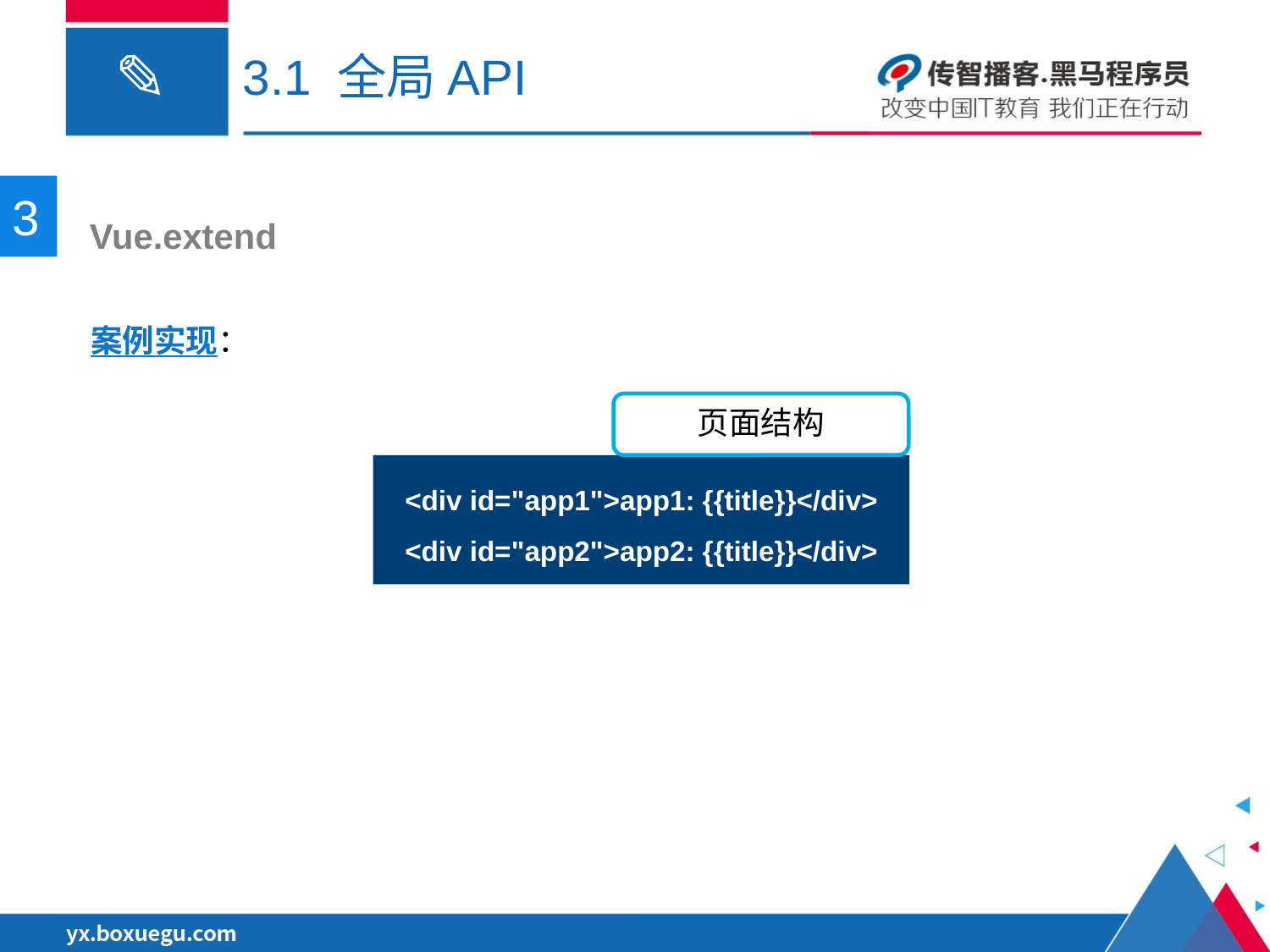

# 3.1 全局API

3
  Vue.extend
案例实现：
页面结构

<div id="app1">app1: {{title}}</div>
<div id="app2">app2: {{title}}</div>